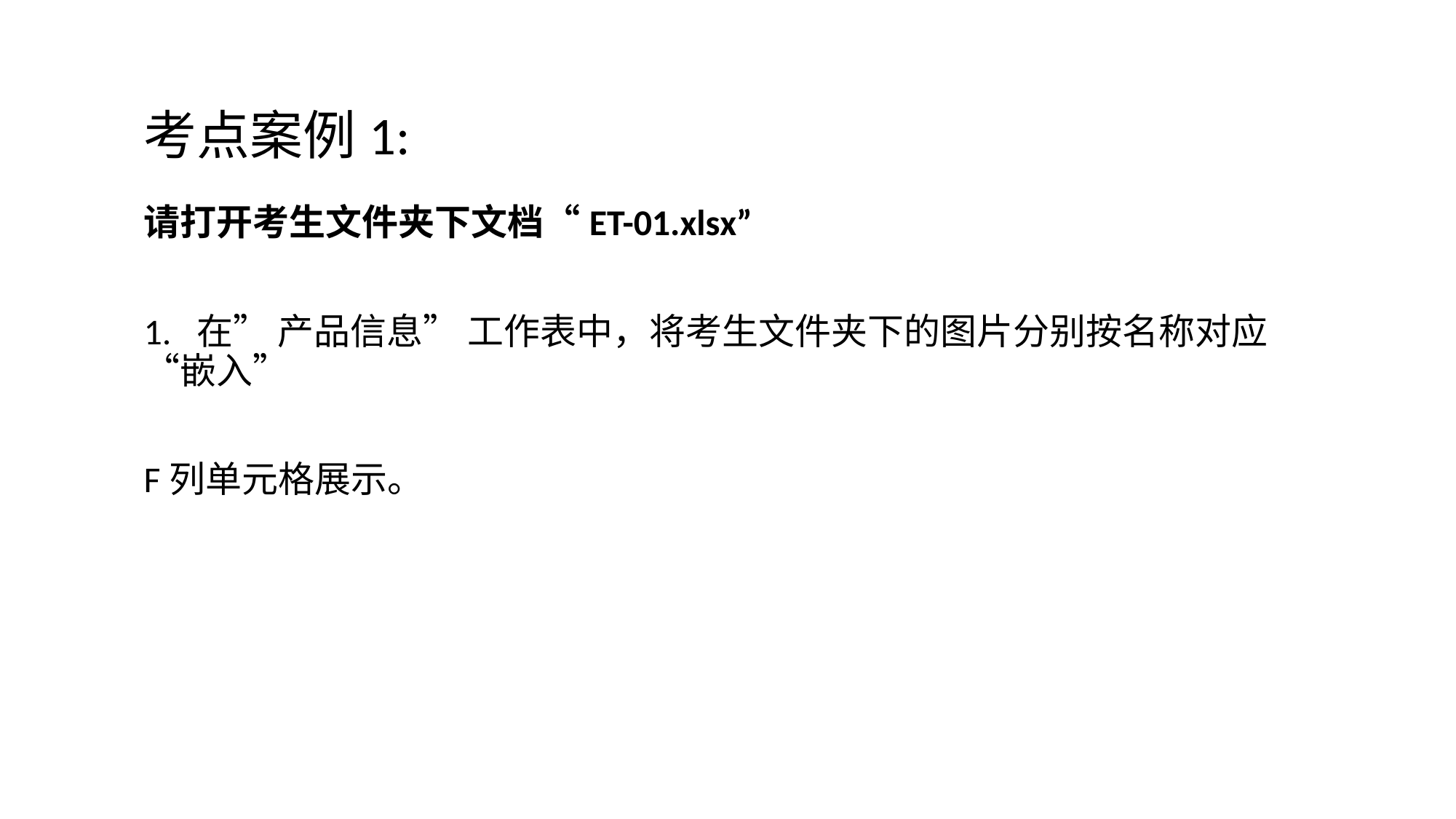

# 考点案例1:
请打开考生文件夹下文档“ET-01.xlsx”

1.  在” 产品信息” 工作表中，将考生文件夹下的图片分别按名称对应“嵌入”

F列单元格展示。